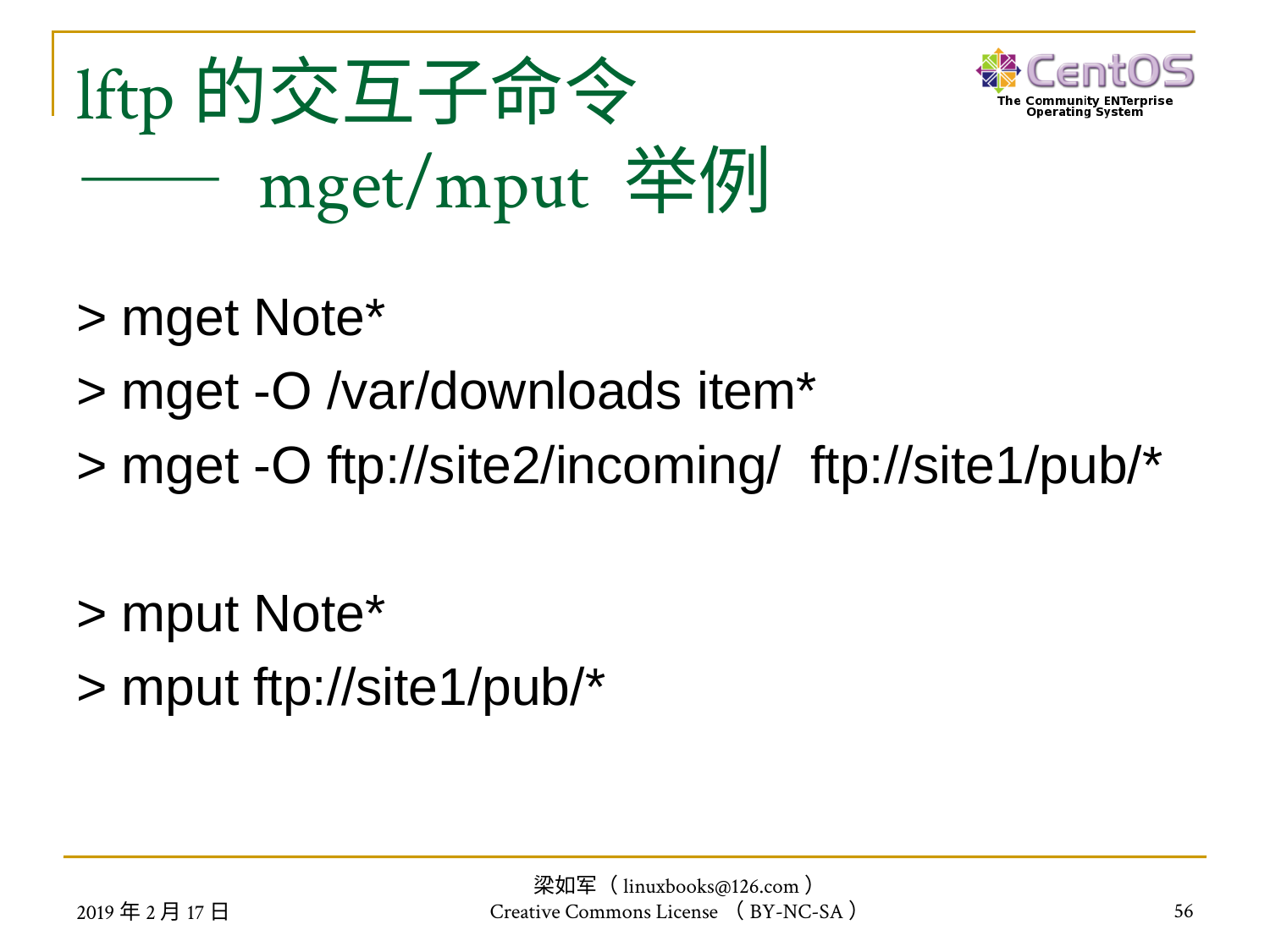

# lftp的交互子命令 —— mget/mput 举例
> mget Note*
> mget -O /var/downloads item*
> mget -O ftp://site2/incoming/  ftp://site1/pub/*

> mput Note*
> mput ftp://site1/pub/*
梁如军（linuxbooks@126.com）
Creative Commons License（BY-NC-SA）
2019年2月17日
56